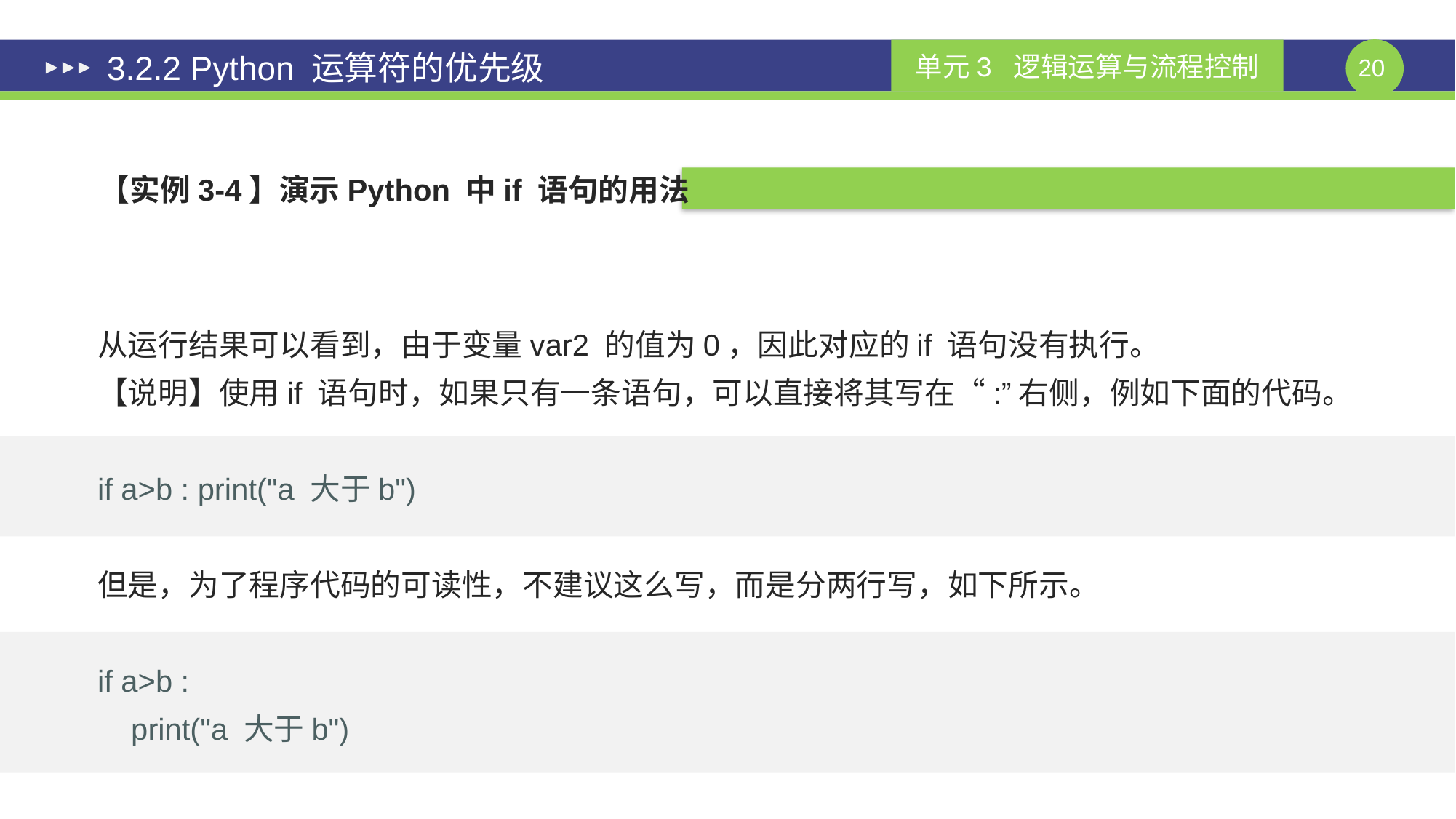

# 3.2.2 Python 运算符的优先级
【实例3-4】演示Python 中if 语句的用法

从运行结果可以看到，由于变量var2 的值为0，因此对应的if 语句没有执行。
【说明】使用if 语句时，如果只有一条语句，可以直接将其写在“:”右侧，例如下面的代码。

if a>b : print("a 大于b")

但是，为了程序代码的可读性，不建议这么写，而是分两行写，如下所示。

if a>b :
    print("a 大于b")